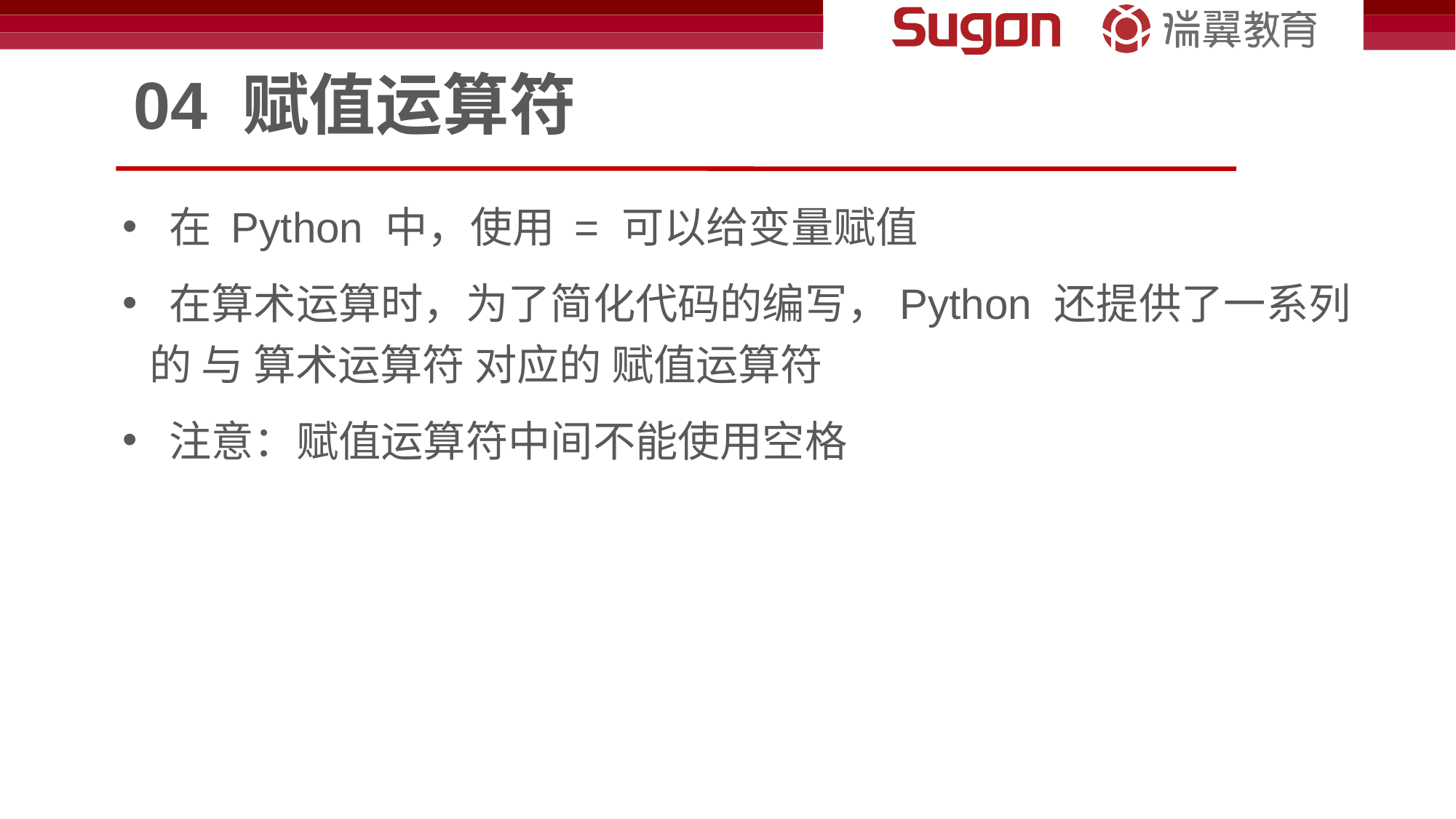

# 04 赋值运算符
 在 Python 中，使用 = 可以给变量赋值
 在算术运算时，为了简化代码的编写，Python 还提供了一系列的 与 算术运算符 对应的 赋值运算符
 注意：赋值运算符中间不能使用空格